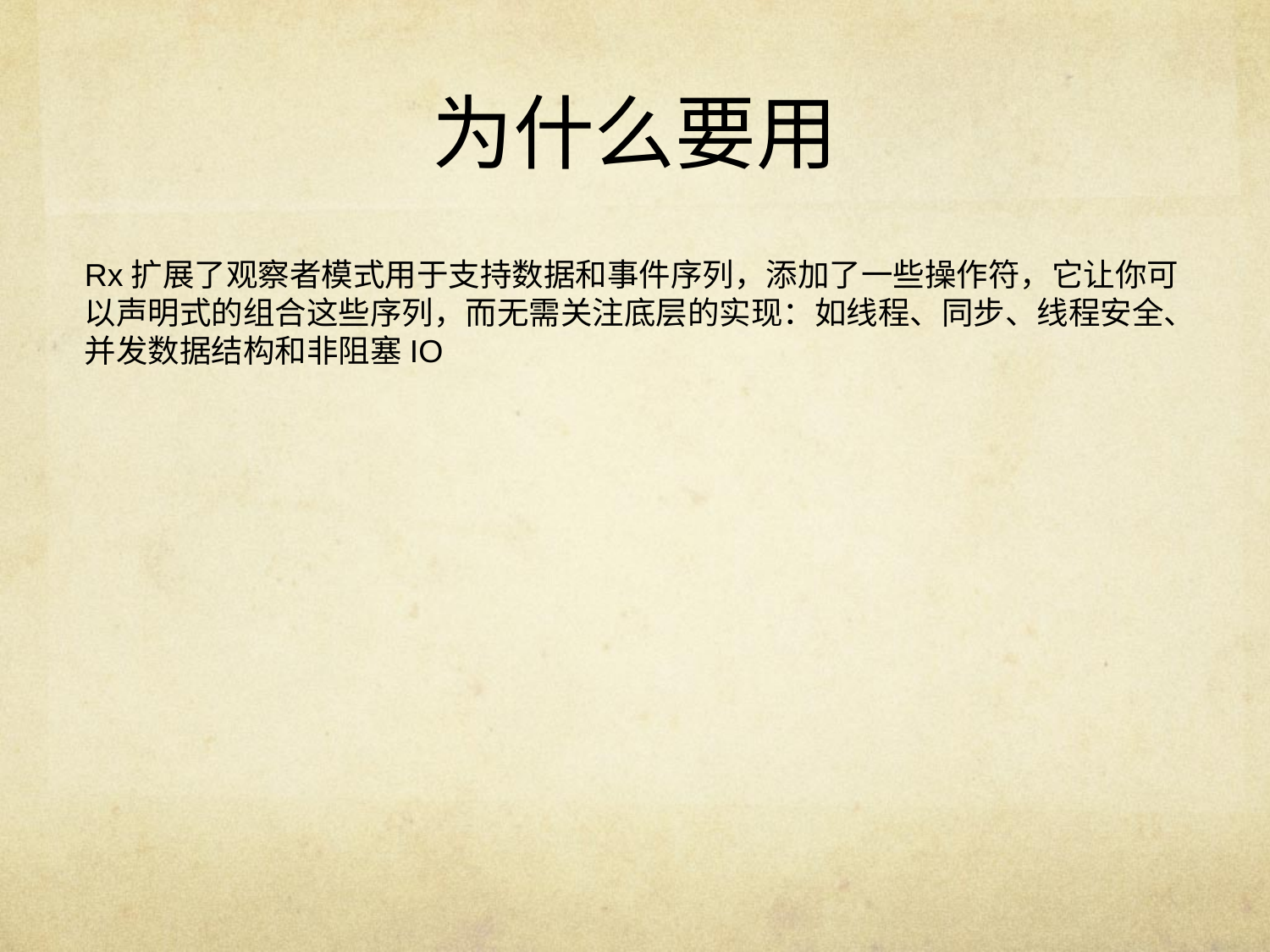

# 为什么要用
Rx扩展了观察者模式用于支持数据和事件序列，添加了一些操作符，它让你可以声明式的组合这些序列，而无需关注底层的实现：如线程、同步、线程安全、并发数据结构和非阻塞IO